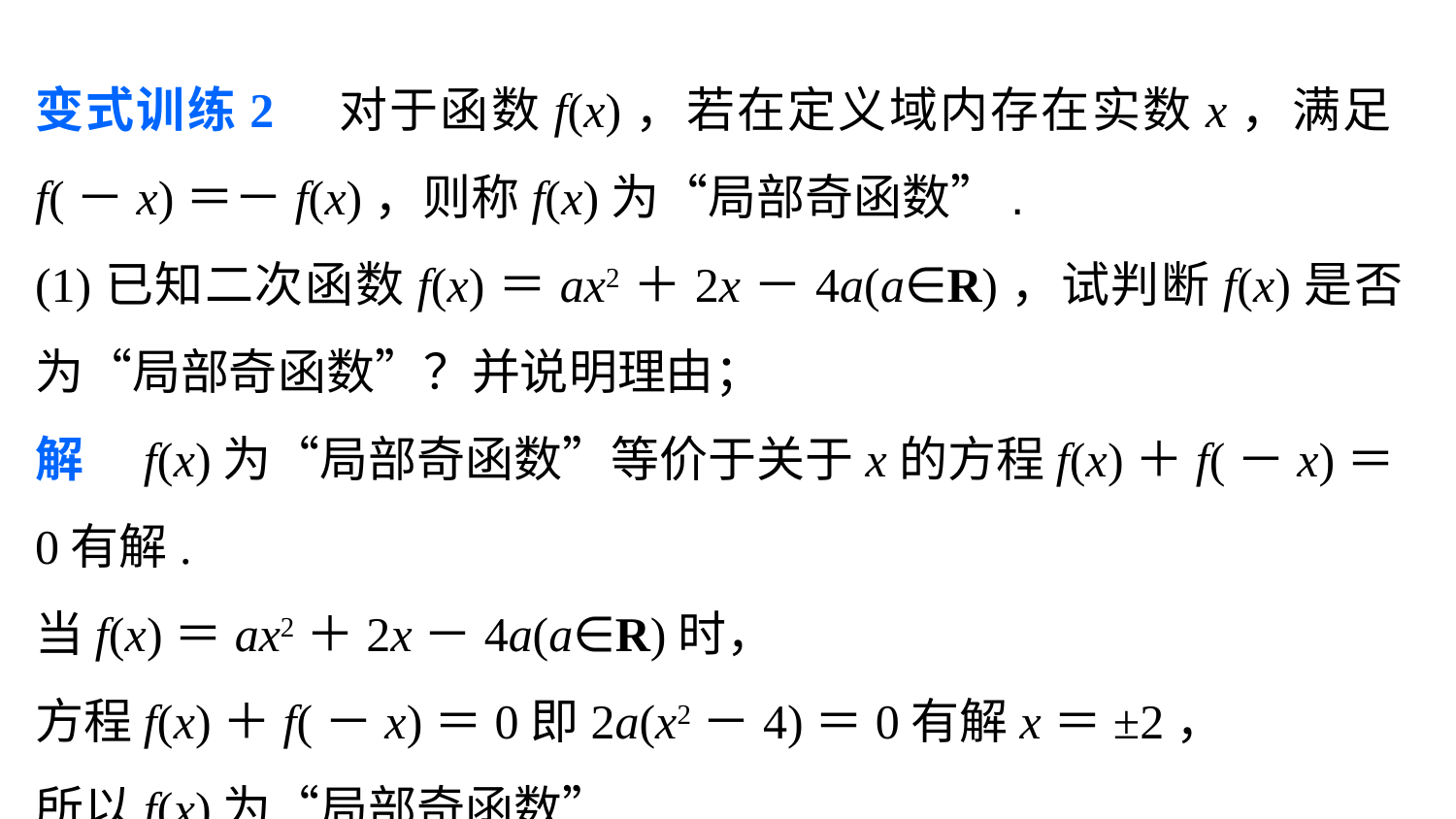

变式训练2　对于函数f(x)，若在定义域内存在实数x，满足f(－x)＝－f(x)，则称f(x)为“局部奇函数”.
(1)已知二次函数f(x)＝ax2＋2x－4a(a∈R)，试判断f(x)是否为“局部奇函数”？并说明理由；
解　f(x)为“局部奇函数”等价于关于x的方程f(x)＋f(－x)＝0有解.
当f(x)＝ax2＋2x－4a(a∈R)时，
方程f(x)＋f(－x)＝0即2a(x2－4)＝0有解x＝±2，
所以f(x)为“局部奇函数”.